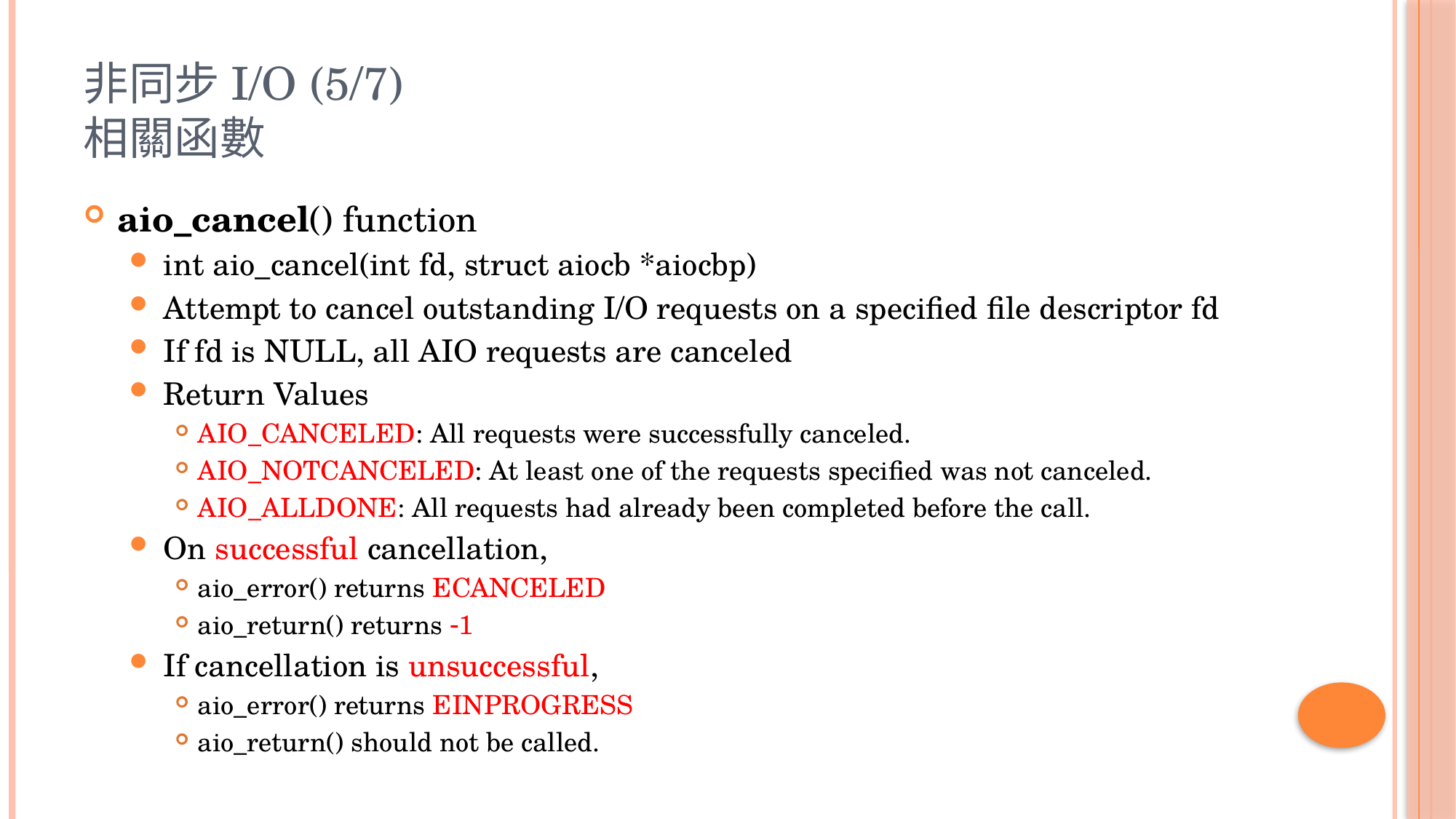

# 非同步I/O (5/7) 相關函數
aio_cancel() function
int aio_cancel(int fd, struct aiocb *aiocbp)
Attempt to cancel outstanding I/O requests on a specified file descriptor fd
If fd is NULL, all AIO requests are canceled
Return Values
AIO_CANCELED: All requests were successfully canceled.
AIO_NOTCANCELED: At least one of the requests specified was not canceled.
AIO_ALLDONE: All requests had already been completed before the call.
On successful cancellation,
aio_error() returns ECANCELED
aio_return() returns −1
If cancellation is unsuccessful,
aio_error() returns EINPROGRESS
aio_return() should not be called.